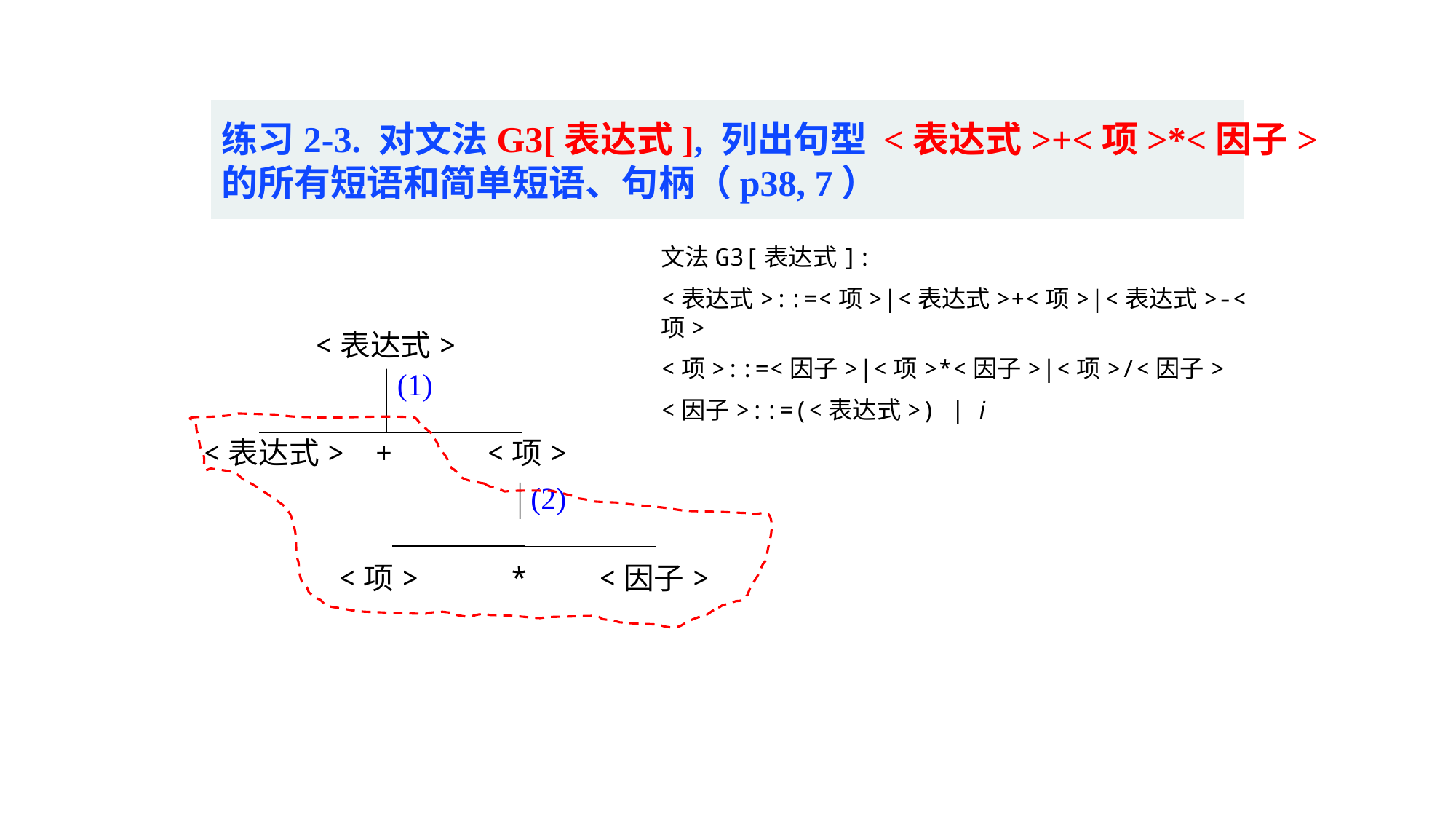

练习2-3. 对文法G3[表达式], 列出句型 <表达式>+<项>*<因子>
的所有短语和简单短语、句柄（p38, 7）
文法G3[表达式]:
<表达式>::=<项>|<表达式>+<项>|<表达式>-<项>
<项>::=<因子>|<项>*<因子>|<项>/<因子>
<因子>::=(<表达式>) | i
<表达式>
(1)

<表达式>
+
<项>
(2)

<项>
*
<因子>